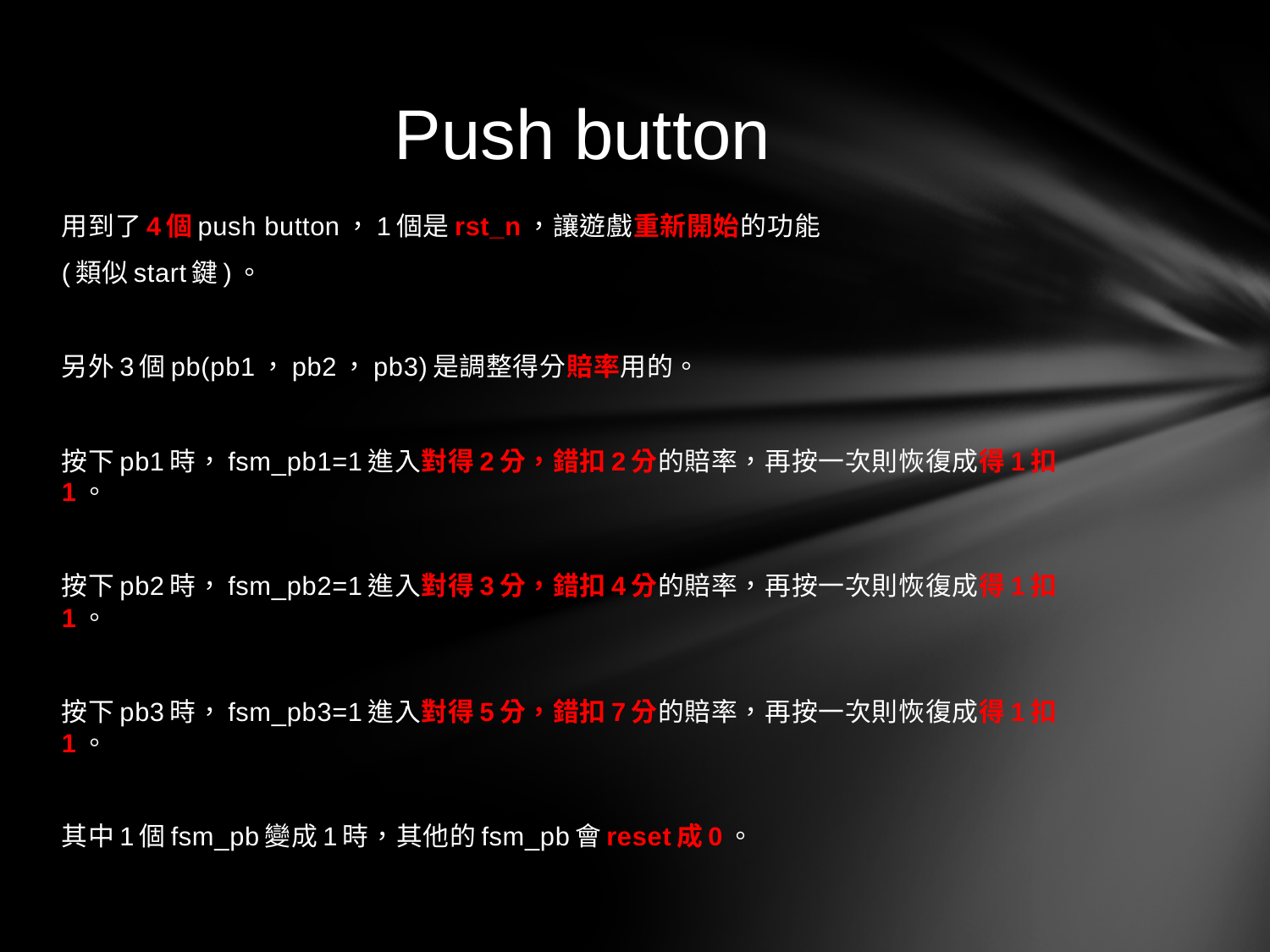

# Push button
用到了4個push button，1個是rst_n，讓遊戲重新開始的功能
(類似start鍵)。

另外3個pb(pb1，pb2，pb3)是調整得分賠率用的。

按下pb1時，fsm_pb1=1進入對得2分，錯扣2分的賠率，再按一次則恢復成得1扣1。

按下pb2時，fsm_pb2=1進入對得3分，錯扣4分的賠率，再按一次則恢復成得1扣1。

按下pb3時，fsm_pb3=1進入對得5分，錯扣7分的賠率，再按一次則恢復成得1扣1。

其中1個fsm_pb變成1時，其他的fsm_pb會reset成0。